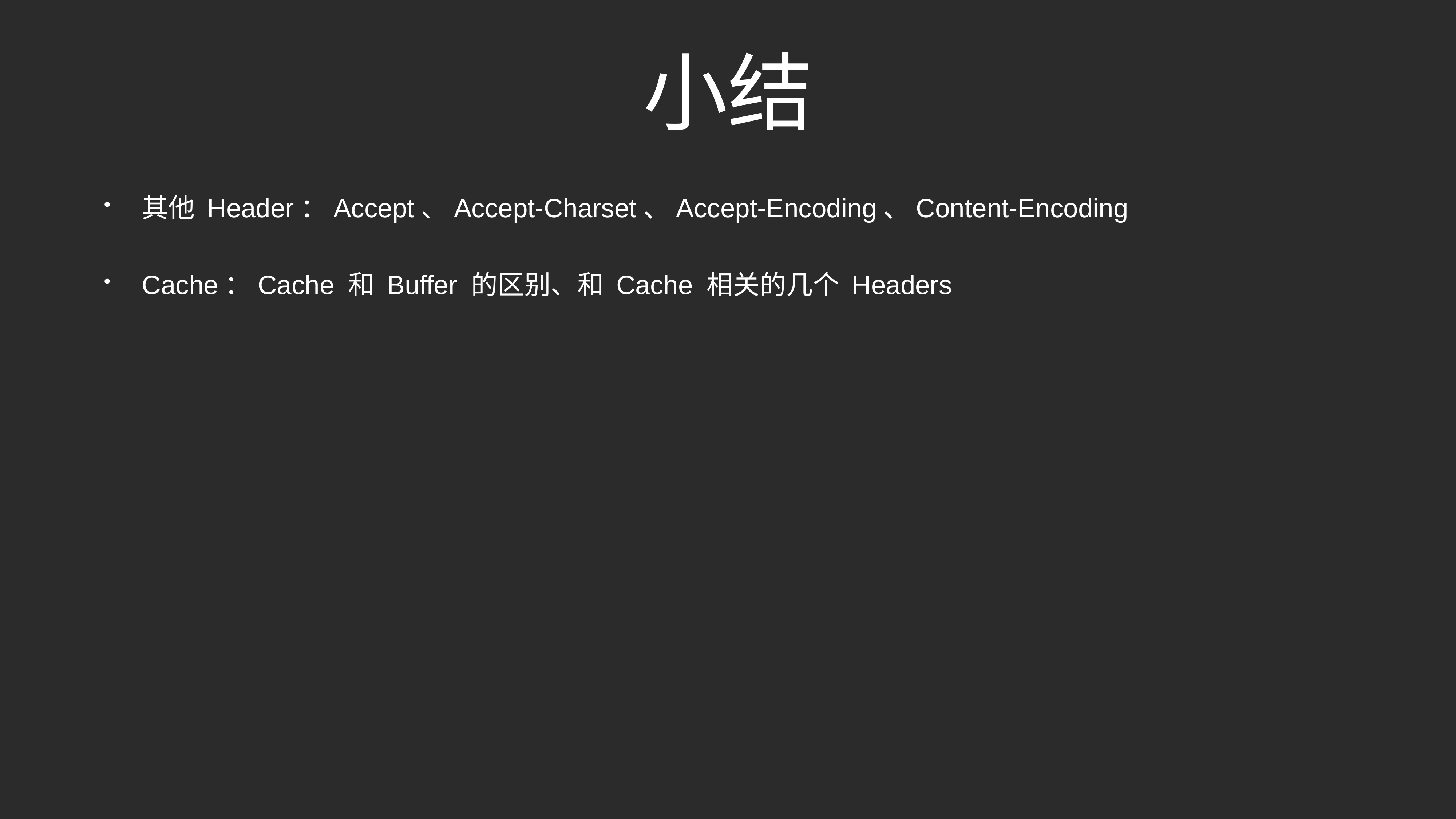

# 小结
其他 Header：Accept、Accept-Charset、Accept-Encoding、Content-Encoding
Cache：Cache 和 Buffer 的区别、和 Cache 相关的几个 Headers